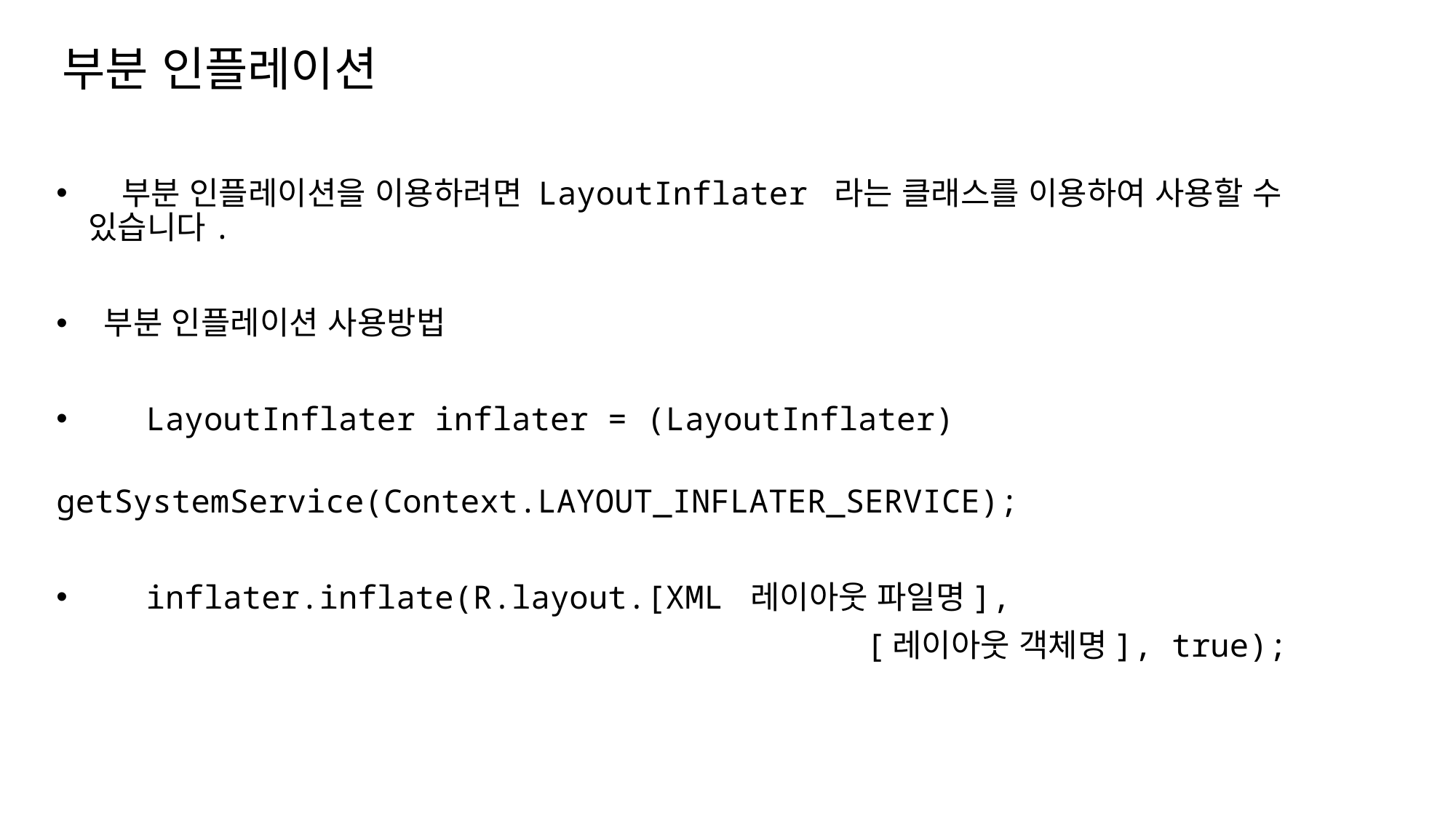

# 부분 인플레이션
   부분 인플레이션을 이용하려면 LayoutInflater 라는 클래스를 이용하여 사용할 수 있습니다.

 부분 인플레이션 사용방법

   LayoutInflater inflater = (LayoutInflater)
                 getSystemService(Context.LAYOUT_INFLATER_SERVICE);

   inflater.inflate(R.layout.[XML 레이아웃 파일명],
                                          [레이아웃 객체명], true);